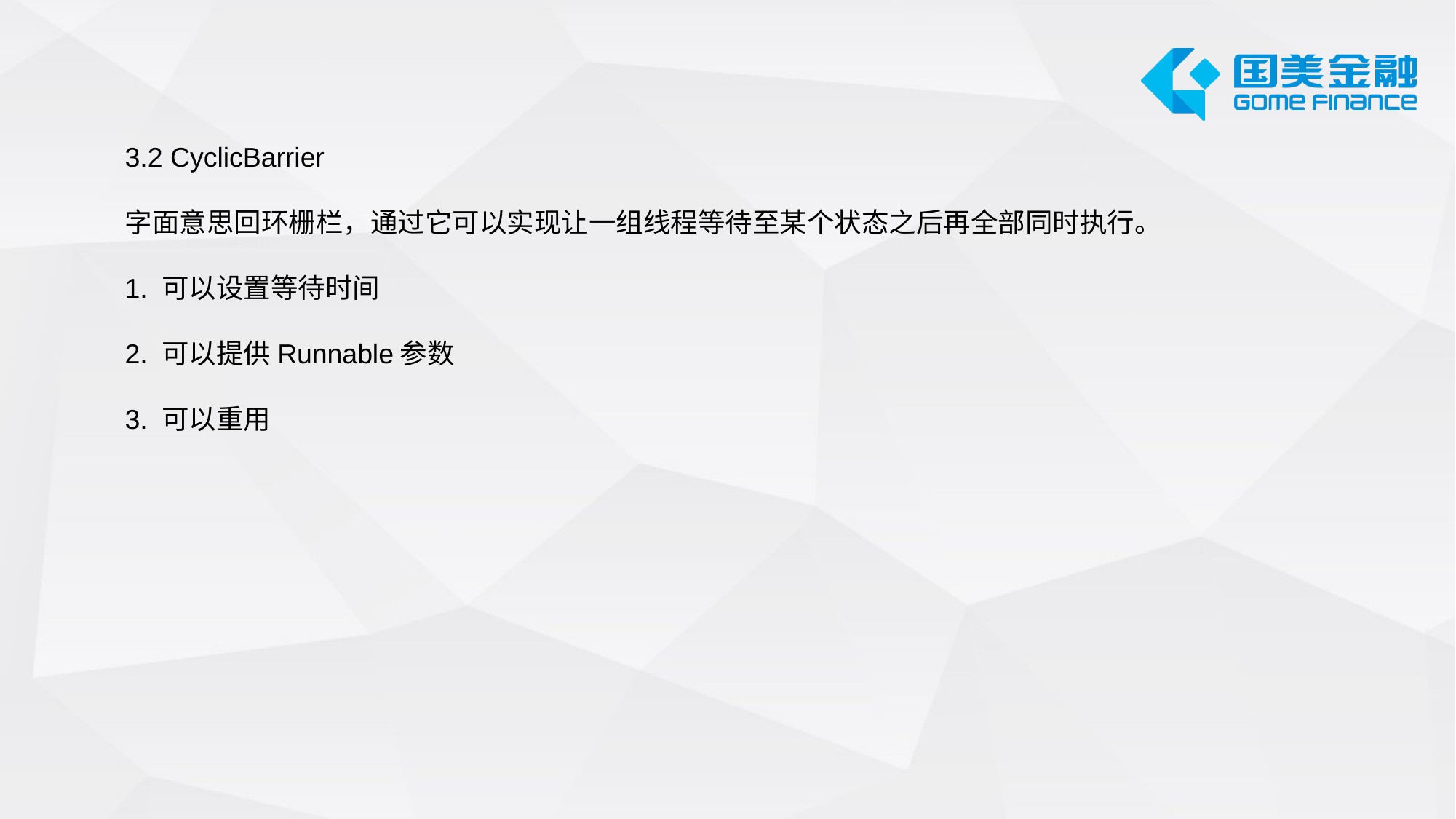

3.2 CyclicBarrier

字面意思回环栅栏，通过它可以实现让一组线程等待至某个状态之后再全部同时执行。

1. 可以设置等待时间

2. 可以提供Runnable参数

3. 可以重用